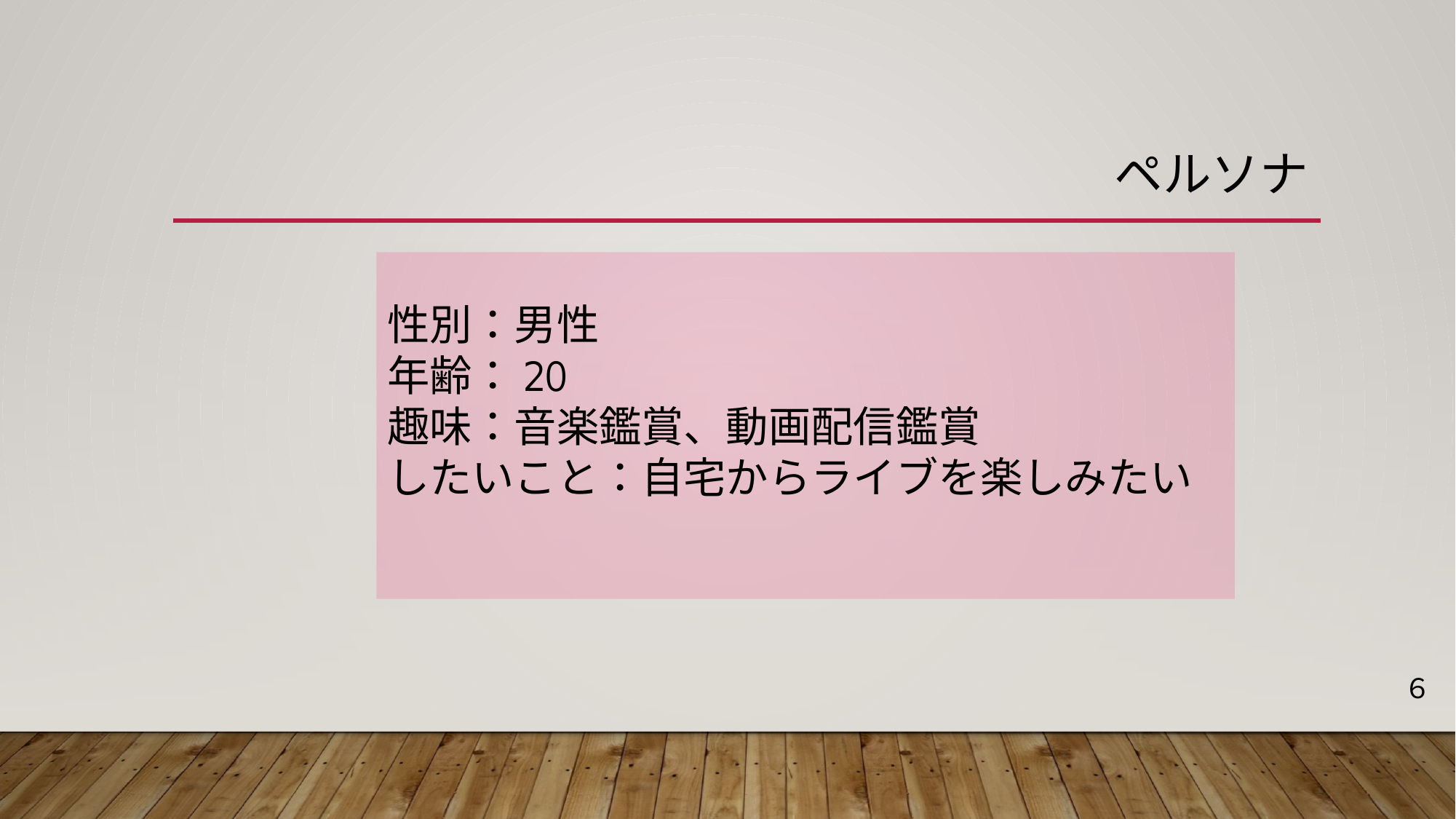

# ペルソナ
性別：男性
年齢：20
趣味：音楽鑑賞、動画配信鑑賞
したいこと：自宅からライブを楽しみたい

６